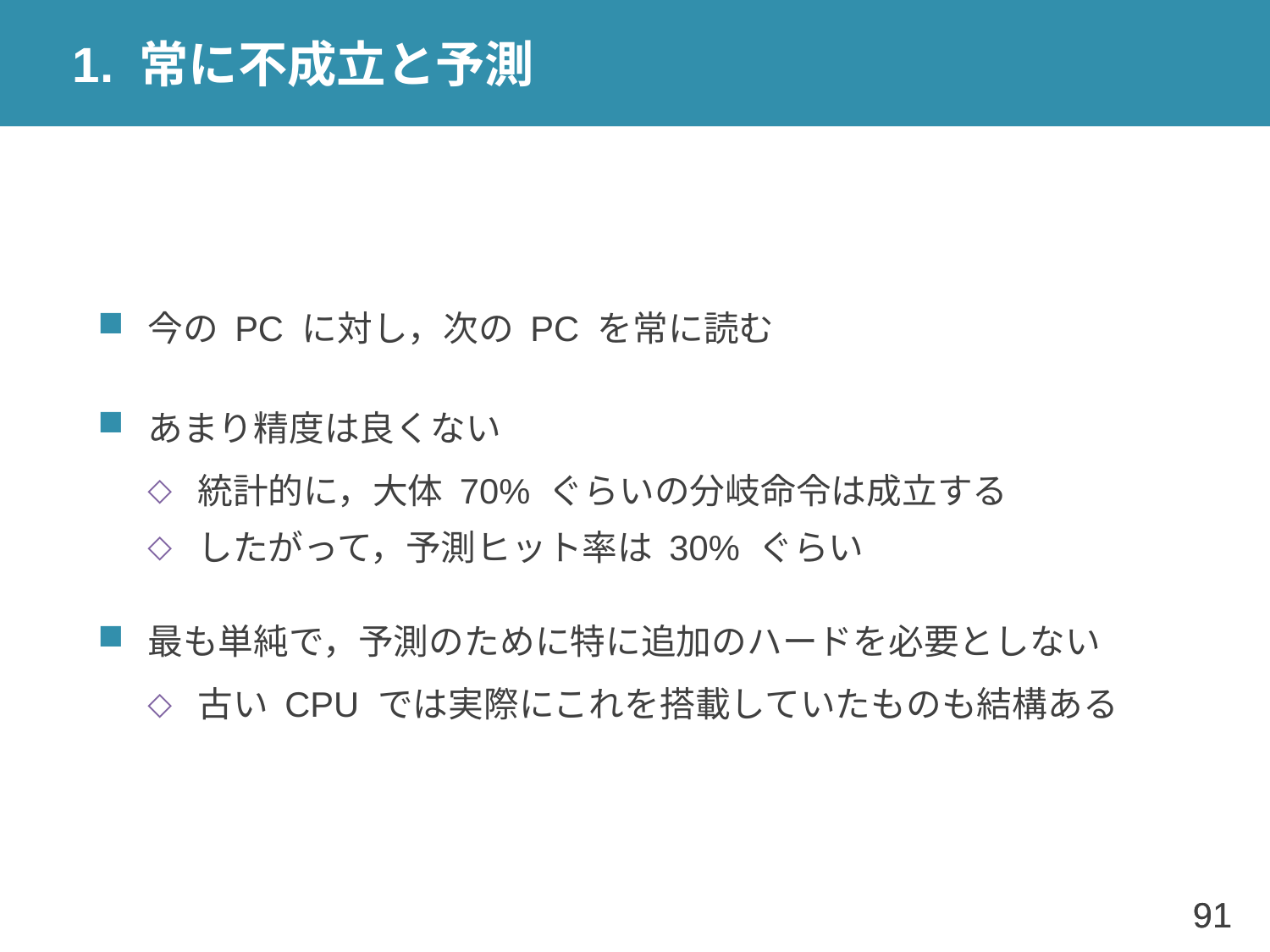

# 1. 常に不成立と予測
今の PC に対し，次の PC を常に読む
あまり精度は良くない
統計的に，大体 70% ぐらいの分岐命令は成立する
したがって，予測ヒット率は 30% ぐらい
最も単純で，予測のために特に追加のハードを必要としない
古い CPU では実際にこれを搭載していたものも結構ある